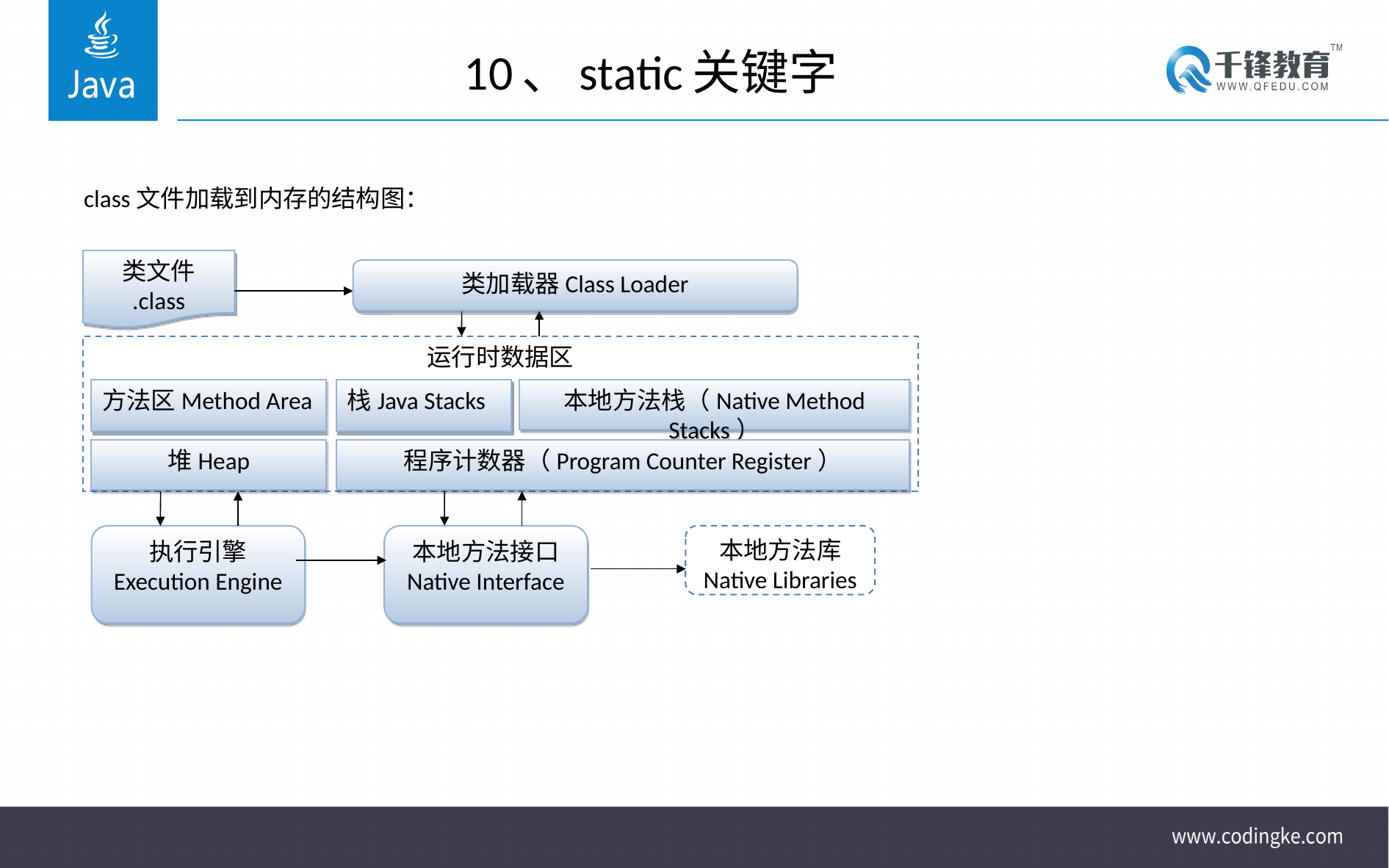

# 10、static关键字
class文件加载到内存的结构图：
类文件
.class
类加载器Class Loader

运行时数据区
方法区Method Area
栈Java Stacks
本地方法栈（Native Method Stacks）
堆Heap
程序计数器（Program Counter Register）
执行引擎
Execution Engine
本地方法接口
Native Interface
本地方法库
Native Libraries